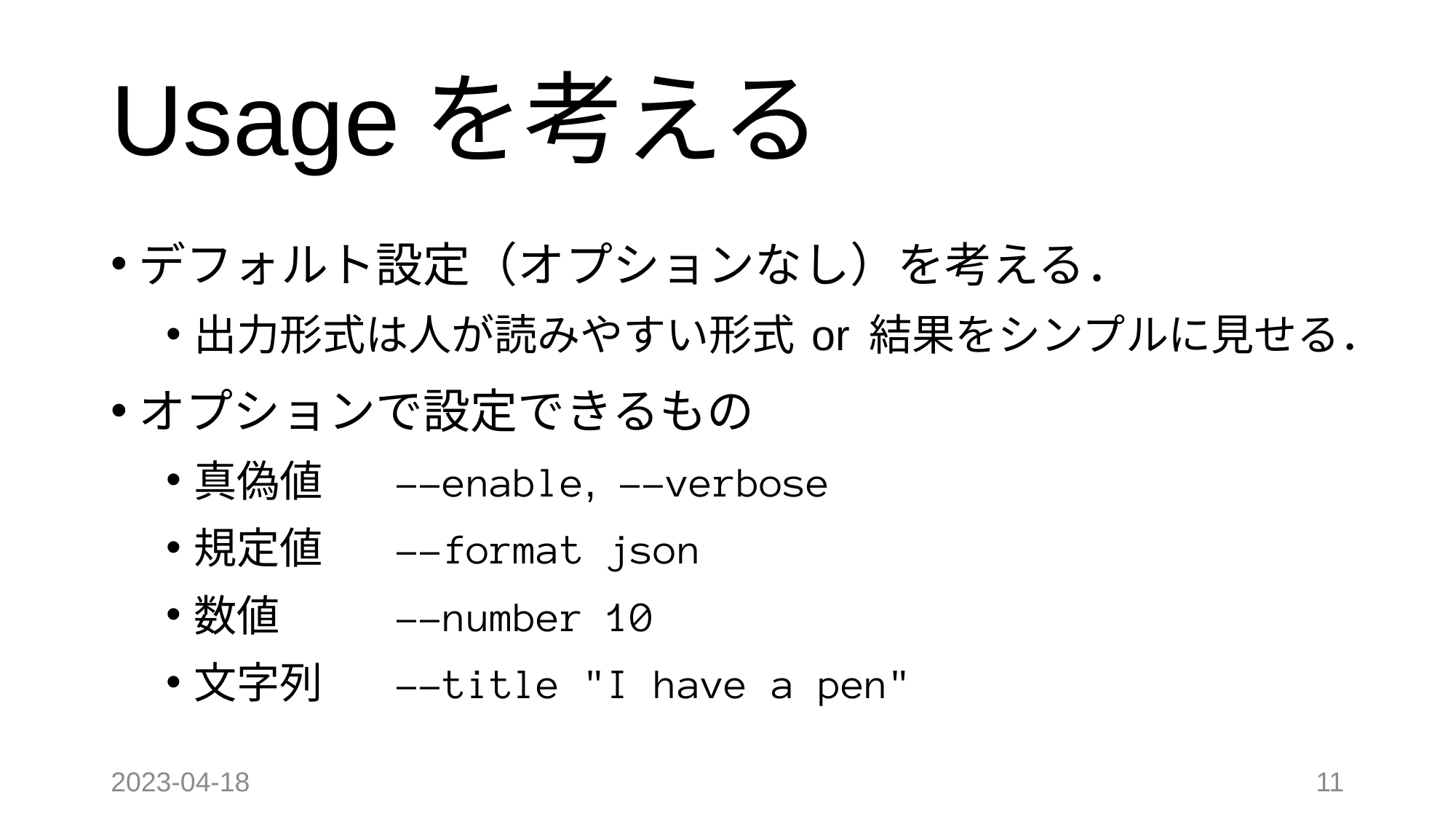

# Usageを考える
デフォルト設定（オプションなし）を考える．
出力形式は人が読みやすい形式 or 結果をシンプルに見せる．
オプションで設定できるもの
真偽値	--enable, --verbose
規定値	--format json
数値	--number 10
文字列	--title "I have a pen"
2023-04-18
11